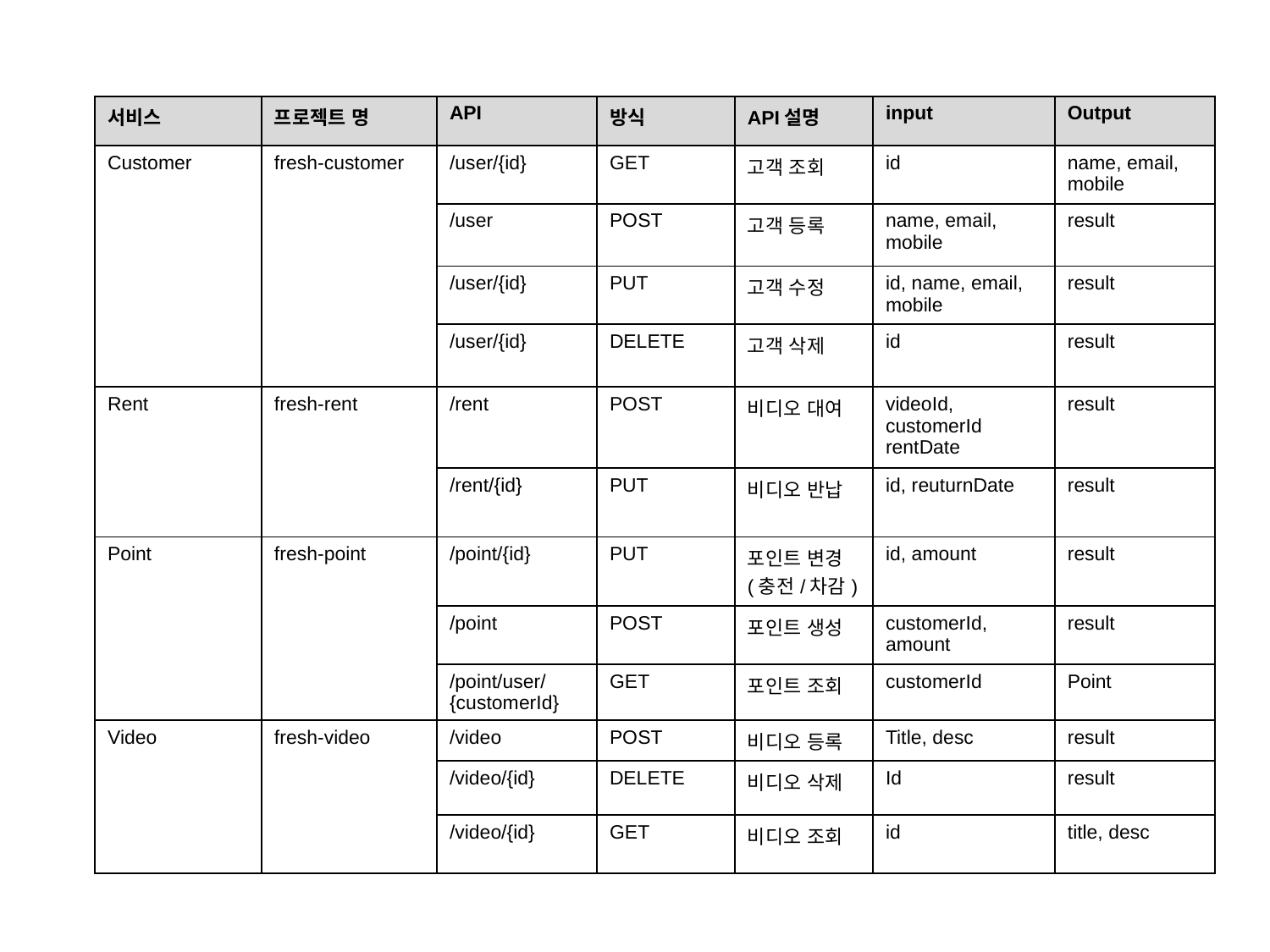

| 서비스 | 프로젝트 명 | API | 방식 | API설명 | input | Output |
| --- | --- | --- | --- | --- | --- | --- |
| Customer | fresh-customer | /user/{id} | GET | 고객 조회 | id | name, email, mobile |
|  |  | /user | POST | 고객 등록 | name, email, mobile | result |
|  |  | /user/{id} | PUT | 고객 수정 | id, name, email, mobile | result |
|  |  | /user/{id} | DELETE | 고객 삭제 | id | result |
| Rent | fresh-rent | /rent | POST | 비디오 대여 | videoId, customerId rentDate | result |
|  |  | /rent/{id} | PUT | 비디오 반납 | id, reuturnDate | result |
| Point | fresh-point | /point/{id} | PUT | 포인트 변경(충전/차감) | id, amount | result |
|  |  | /point | POST | 포인트 생성 | customerId, amount | result |
|  |  | /point/user/{customerId} | GET | 포인트 조회 | customerId | Point |
| Video | fresh-video | /video | POST | 비디오 등록 | Title, desc | result |
|  |  | /video/{id} | DELETE | 비디오 삭제 | Id | result |
|  |  | /video/{id} | GET | 비디오 조회 | id | title, desc |